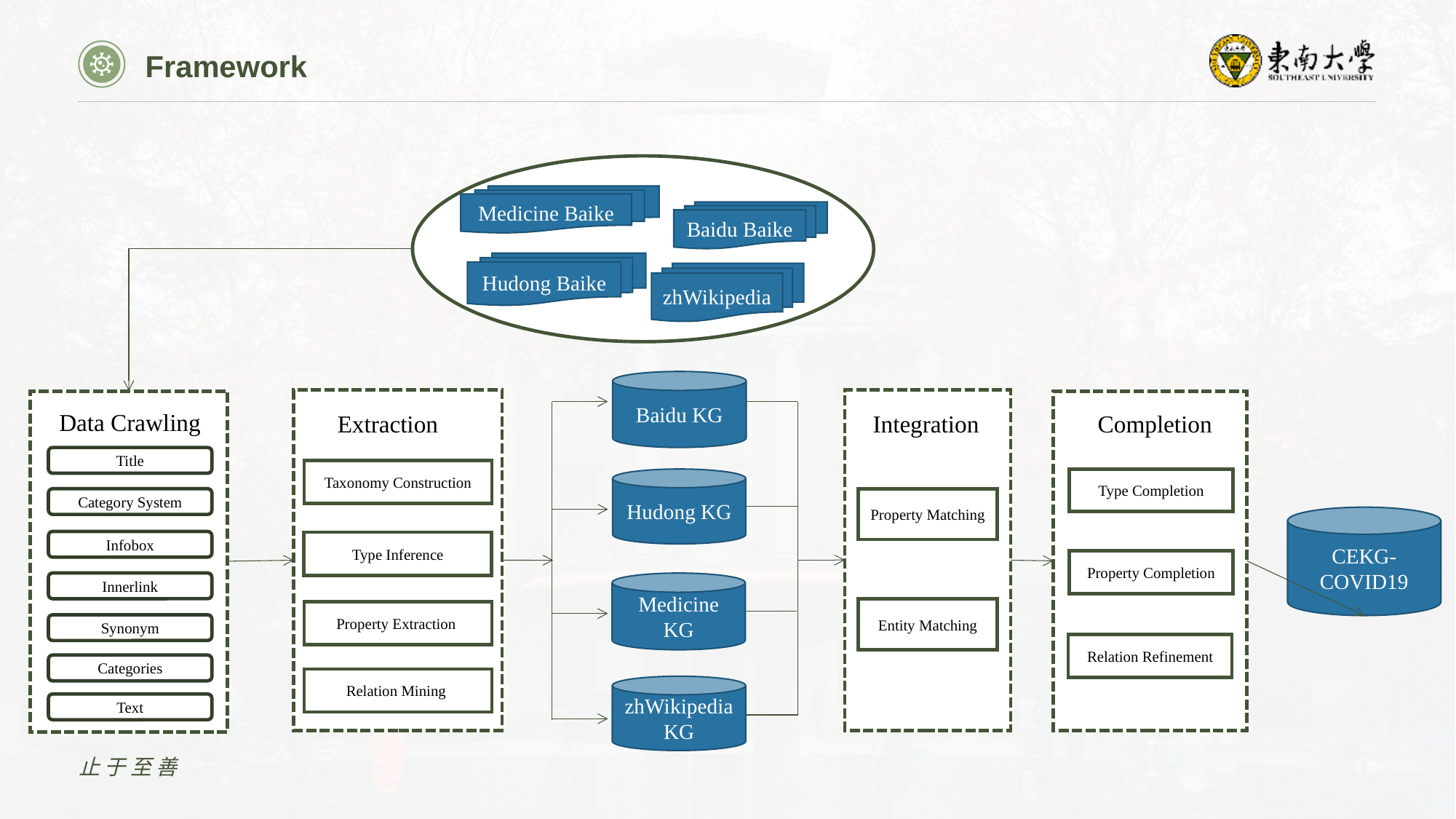

Framework

Medicine Baike
Baidu Baike
Hudong Baike
zhWikipedia
Baidu KG

Data Crawling
Extraction
Integration
Completion
Title
Taxonomy Construction
Hudong KG
Type Completion
Category System
Property Matching
CEKG-COVID19
Infobox
Type Inference
Property Completion
Innerlink
Medicine KG
Entity Matching
Property Extraction
Synonym
Relation Refinement
Categories
Relation Mining
zhWikipedia KG
Text
止于至善
8